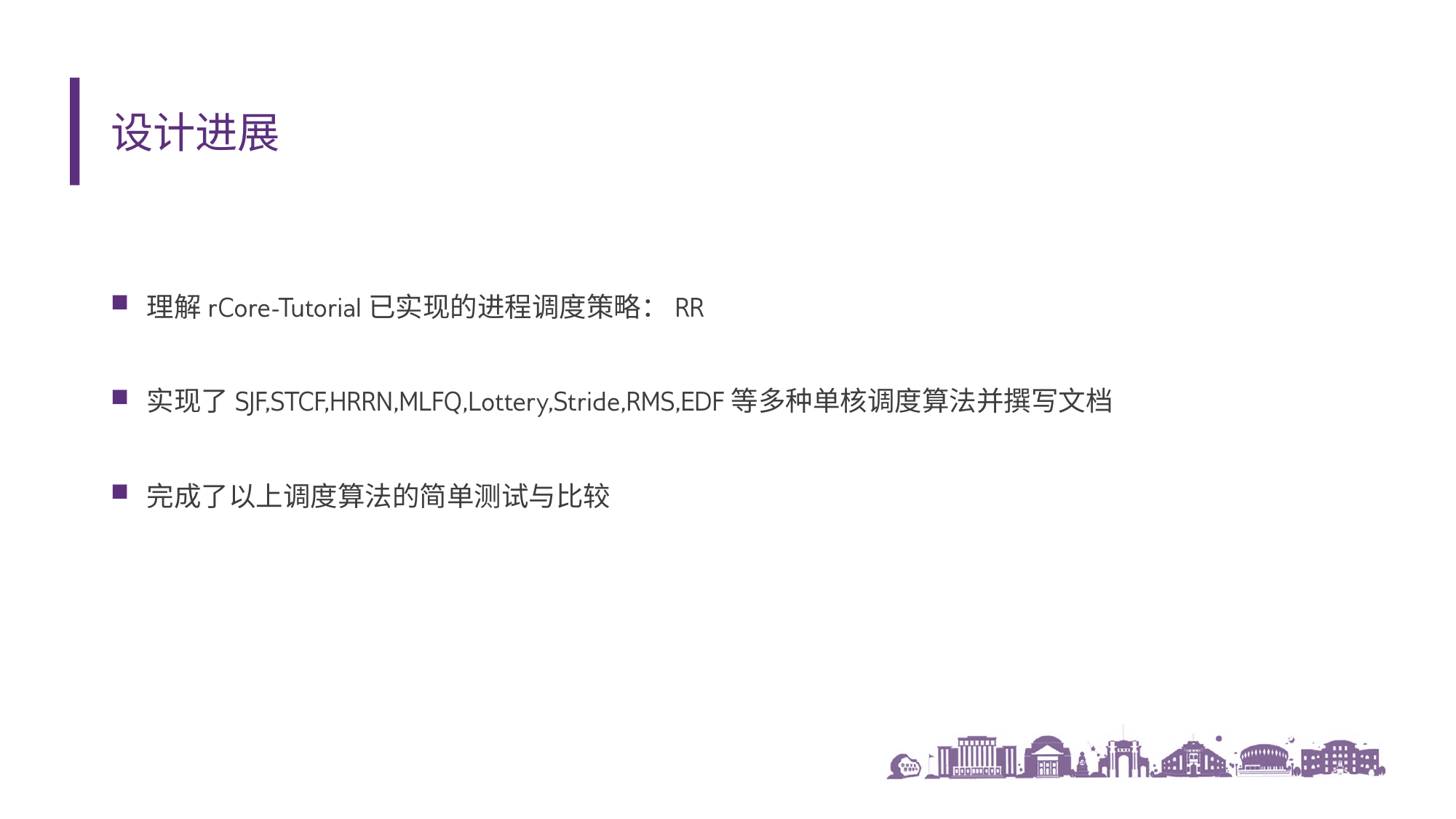

# 设计进展

理解rCore-Tutorial已实现的进程调度策略：RR

实现了SJF,STCF,HRRN,MLFQ,Lottery,Stride,RMS,EDF等多种单核调度算法并撰写文档

完成了以上调度算法的简单测试与比较